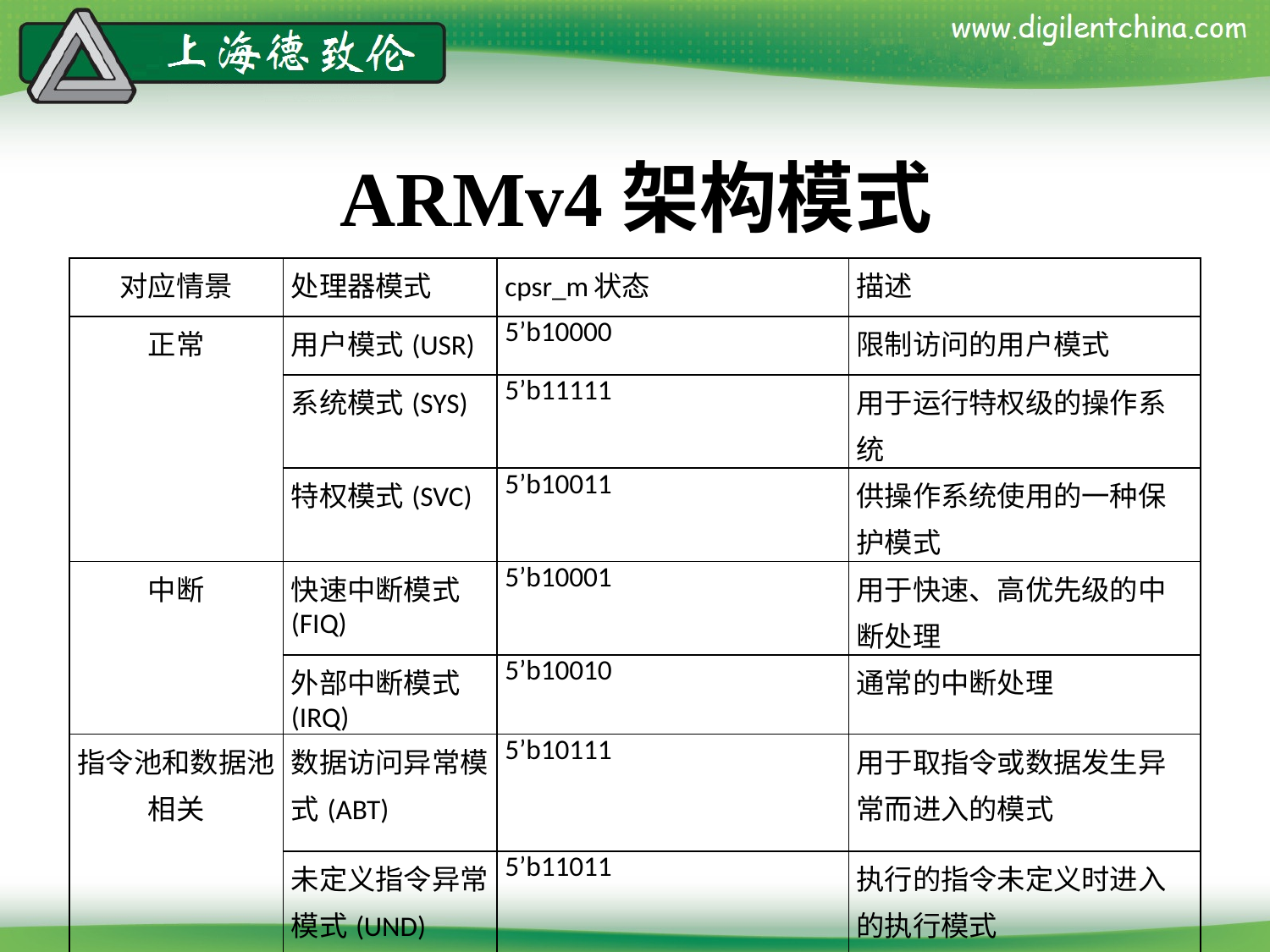

# ARMv4架构模式
| 对应情景 | 处理器模式 | cpsr\_m状态 | 描述 |
| --- | --- | --- | --- |
| 正常 | 用户模式(USR) | 5’b10000 | 限制访问的用户模式 |
|  | 系统模式(SYS) | 5’b11111 | 用于运行特权级的操作系统 |
|  | 特权模式(SVC) | 5’b10011 | 供操作系统使用的一种保护模式 |
| 中断 | 快速中断模式(FIQ) | 5’b10001 | 用于快速、高优先级的中断处理 |
|  | 外部中断模式(IRQ) | 5’b10010 | 通常的中断处理 |
| 指令池和数据池相关 | 数据访问异常模式(ABT) | 5’b10111 | 用于取指令或数据发生异常而进入的模式 |
|  | 未定义指令异常模式(UND) | 5’b11011 | 执行的指令未定义时进入的执行模式 |